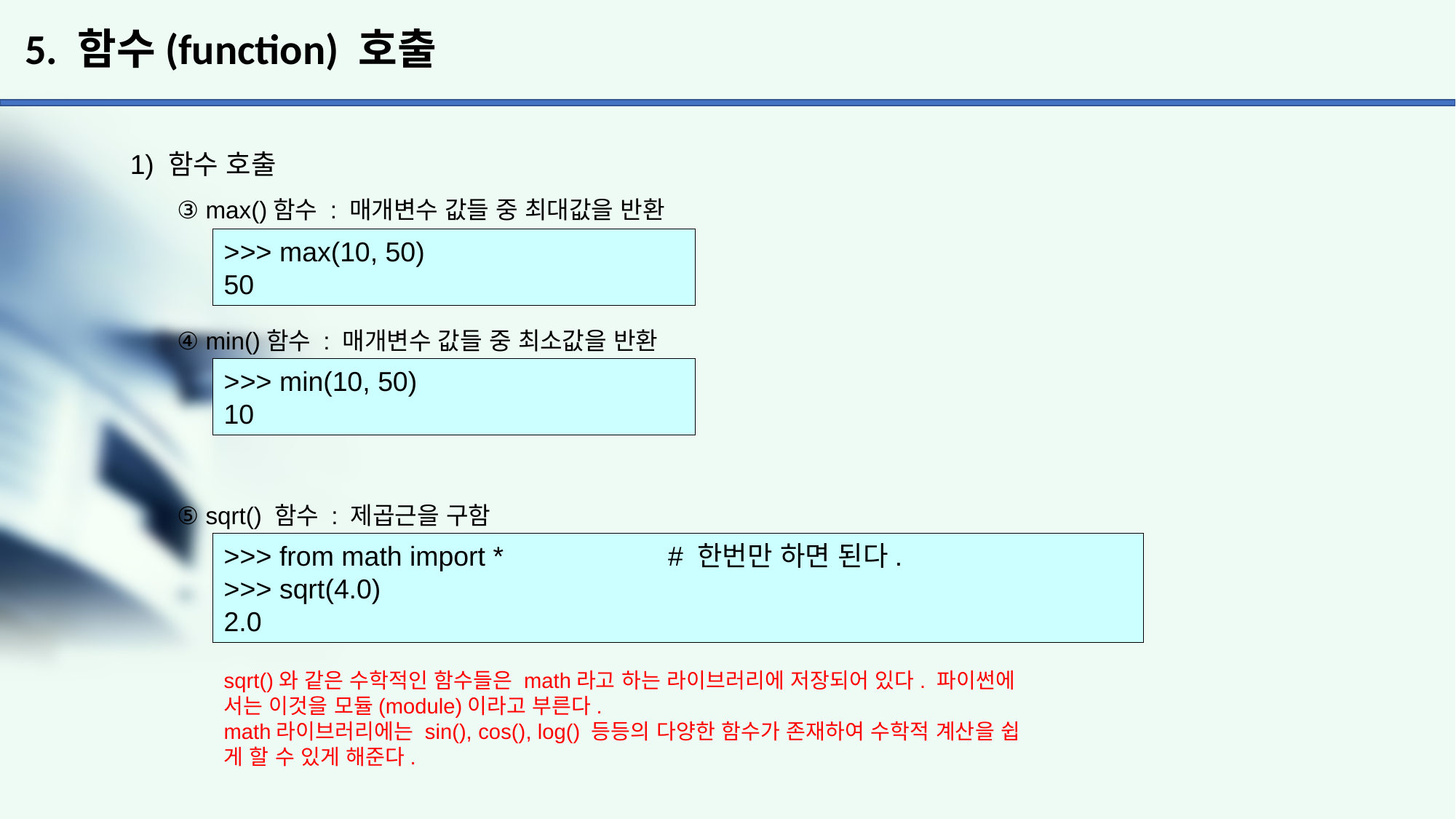

# 5. 함수(function) 호출
1) 함수 호출
       ③ max()함수 : 매개변수 값들 중 최대값을 반환

       ④ min()함수 : 매개변수 값들 중 최소값을 반환

       ⑤ sqrt() 함수 : 제곱근을 구함
>>> max(10, 50)
50
>>> min(10, 50)
10
>>> from math import *		 # 한번만 하면 된다.
>>> sqrt(4.0)
2.0
sqrt()와 같은 수학적인 함수들은 math라고 하는 라이브러리에 저장되어 있다. 파이썬에
서는 이것을 모듈(module)이라고 부른다.
math라이브러리에는 sin(), cos(), log() 등등의 다양한 함수가 존재하여 수학적 계산을 쉽
게 할 수 있게 해준다.